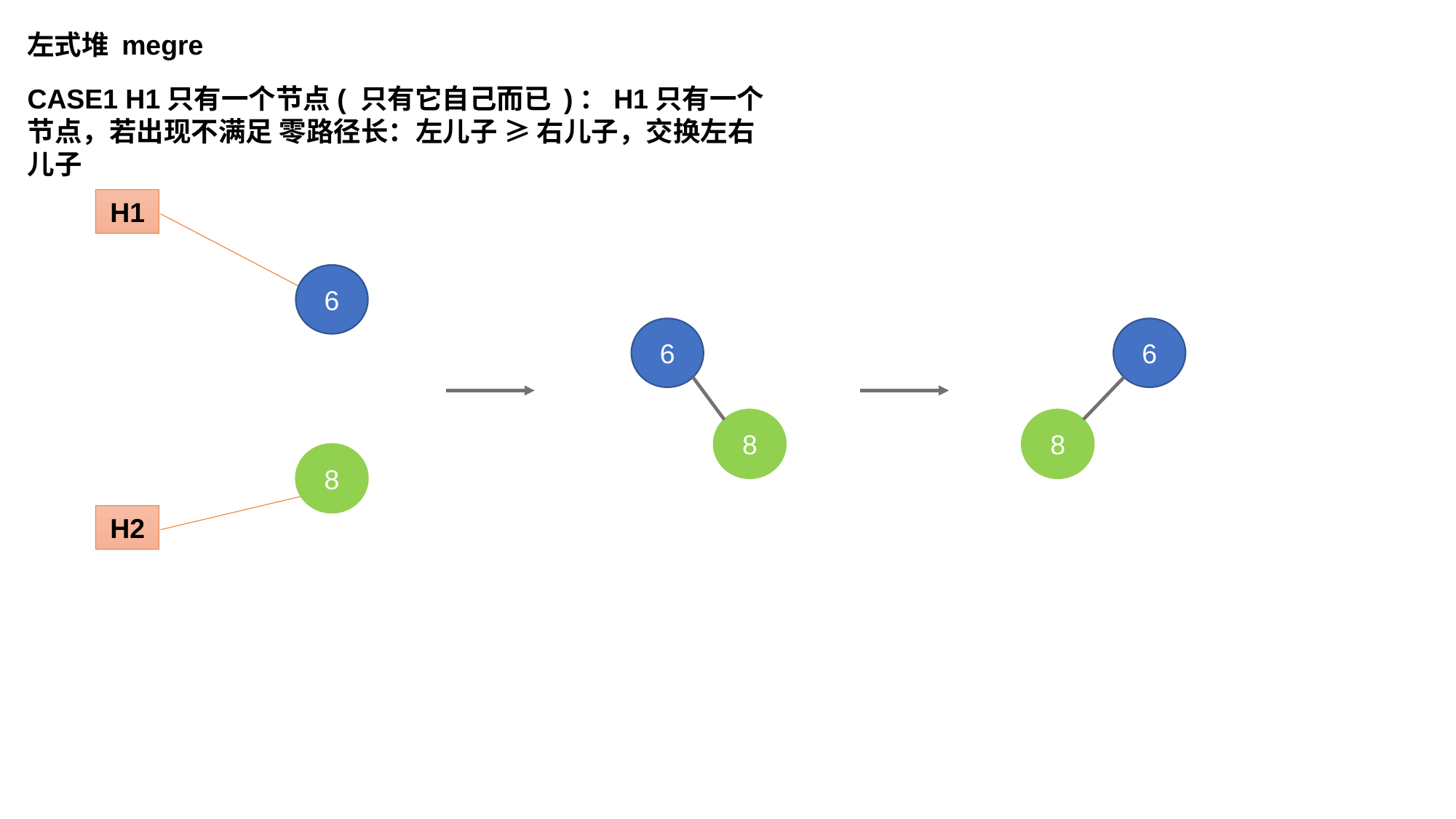

左式堆 megre
CASE1 H1只有一个节点( 只有它自己而已 )：H1只有一个节点，若出现不满足 零路径长：左儿子 ≥ 右儿子，交换左右儿子
H1
6
6
6
8
8
8
H2